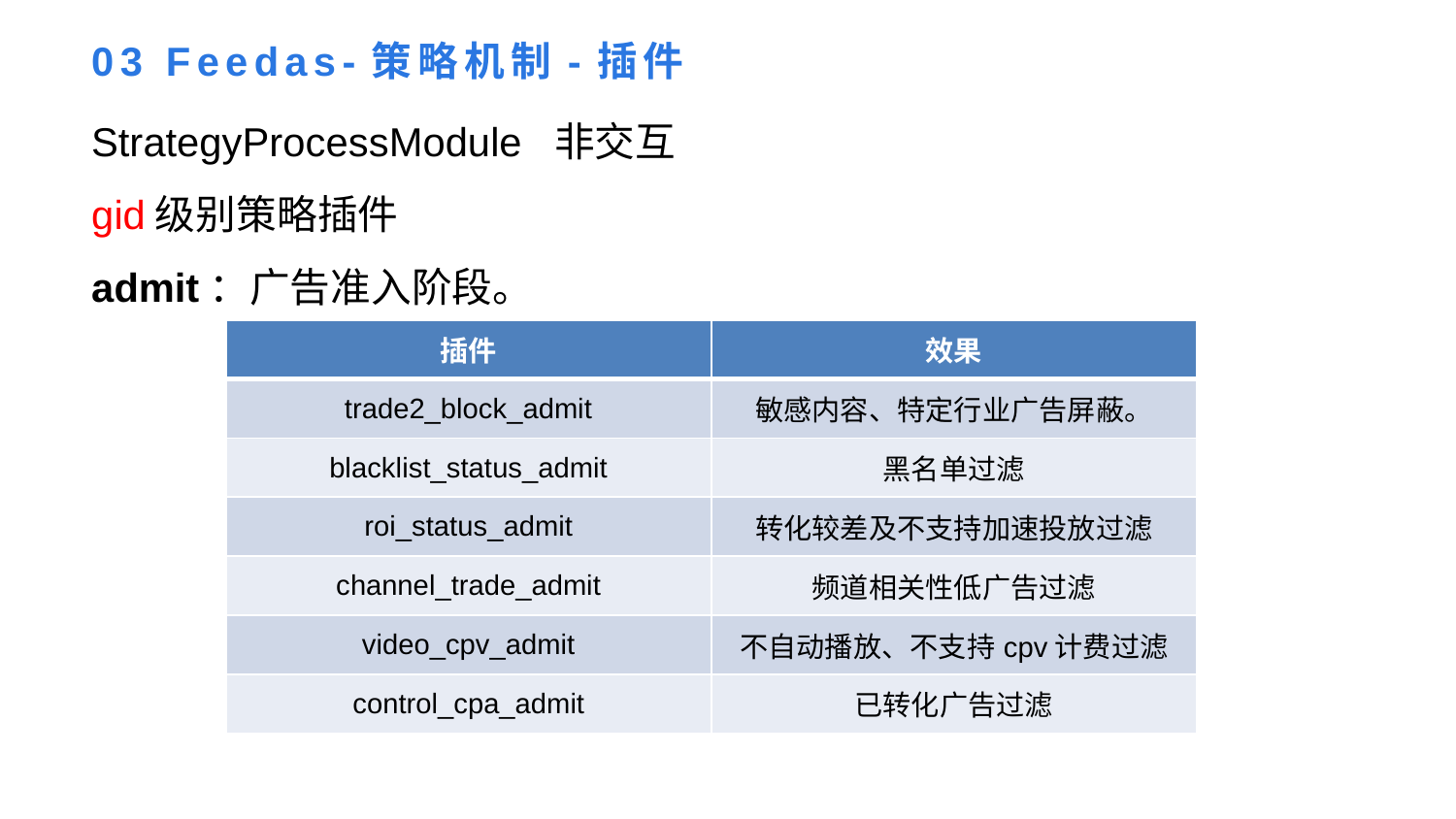

03 Feedas-策略机制-插件
StrategyProcessModule  非交互
gid级别策略插件
admit：广告准入阶段。
| 插件 | 效果 |
| --- | --- |
| trade2\_block\_admit | 敏感内容、特定行业广告屏蔽。 |
| blacklist\_status\_admit | 黑名单过滤 |
| roi\_status\_admit | 转化较差及不支持加速投放过滤 |
| channel\_trade\_admit | 频道相关性低广告过滤 |
| video\_cpv\_admit | 不自动播放、不支持cpv计费过滤 |
| control\_cpa\_admit | 已转化广告过滤 |